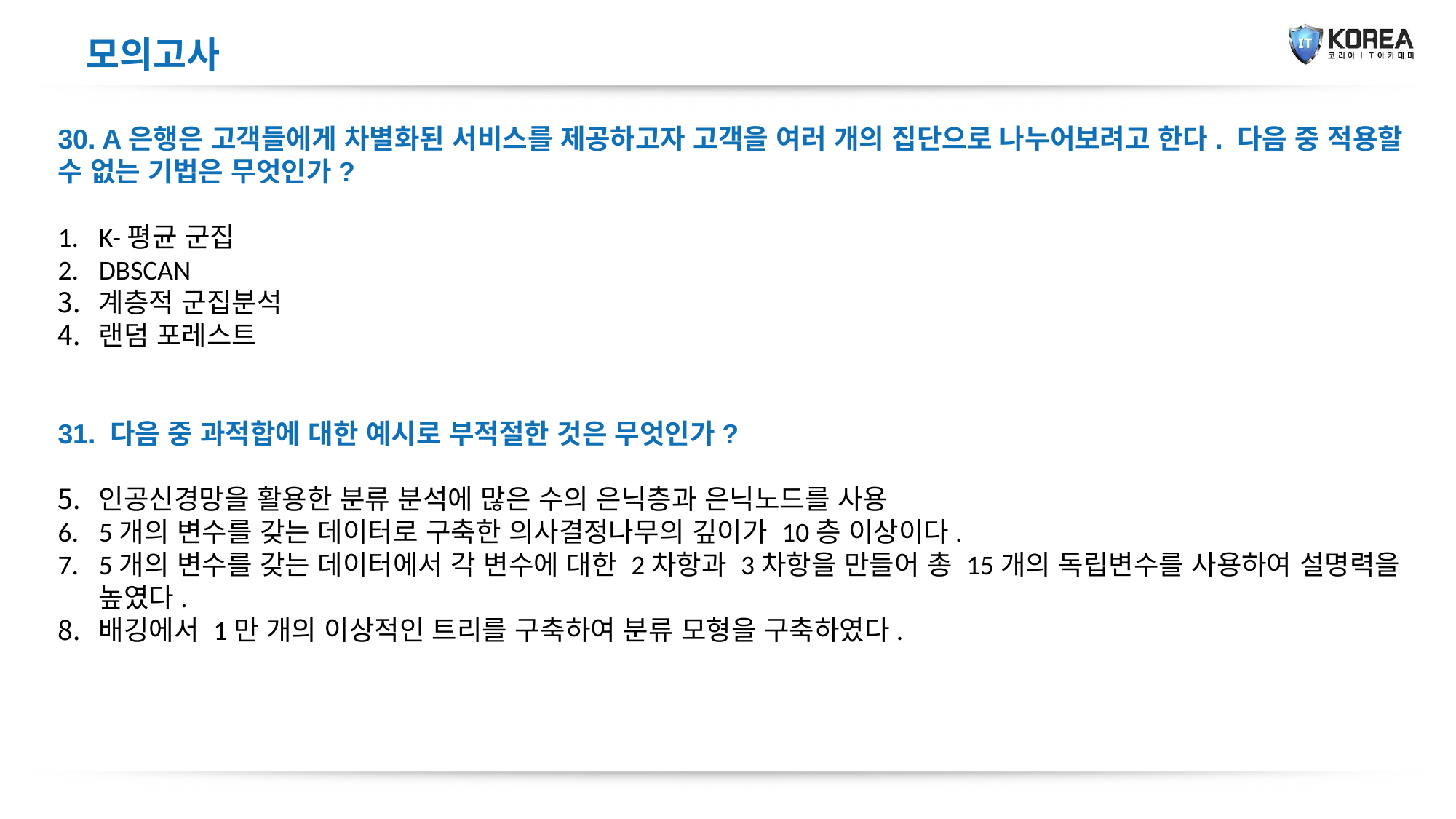

모의고사
30. A은행은 고객들에게 차별화된 서비스를 제공하고자 고객을 여러 개의 집단으로 나누어보려고 한다. 다음 중 적용할 수 없는 기법은 무엇인가?

K-평균 군집
DBSCAN
계층적 군집분석
랜덤 포레스트

31. 다음 중 과적합에 대한 예시로 부적절한 것은 무엇인가?

인공신경망을 활용한 분류 분석에 많은 수의 은닉층과 은닉노드를 사용
5개의 변수를 갖는 데이터로 구축한 의사결정나무의 깊이가 10층 이상이다.
5개의 변수를 갖는 데이터에서 각 변수에 대한 2차항과 3차항을 만들어 총 15개의 독립변수를 사용하여 설명력을 높였다.
배깅에서 1만 개의 이상적인 트리를 구축하여 분류 모형을 구축하였다.